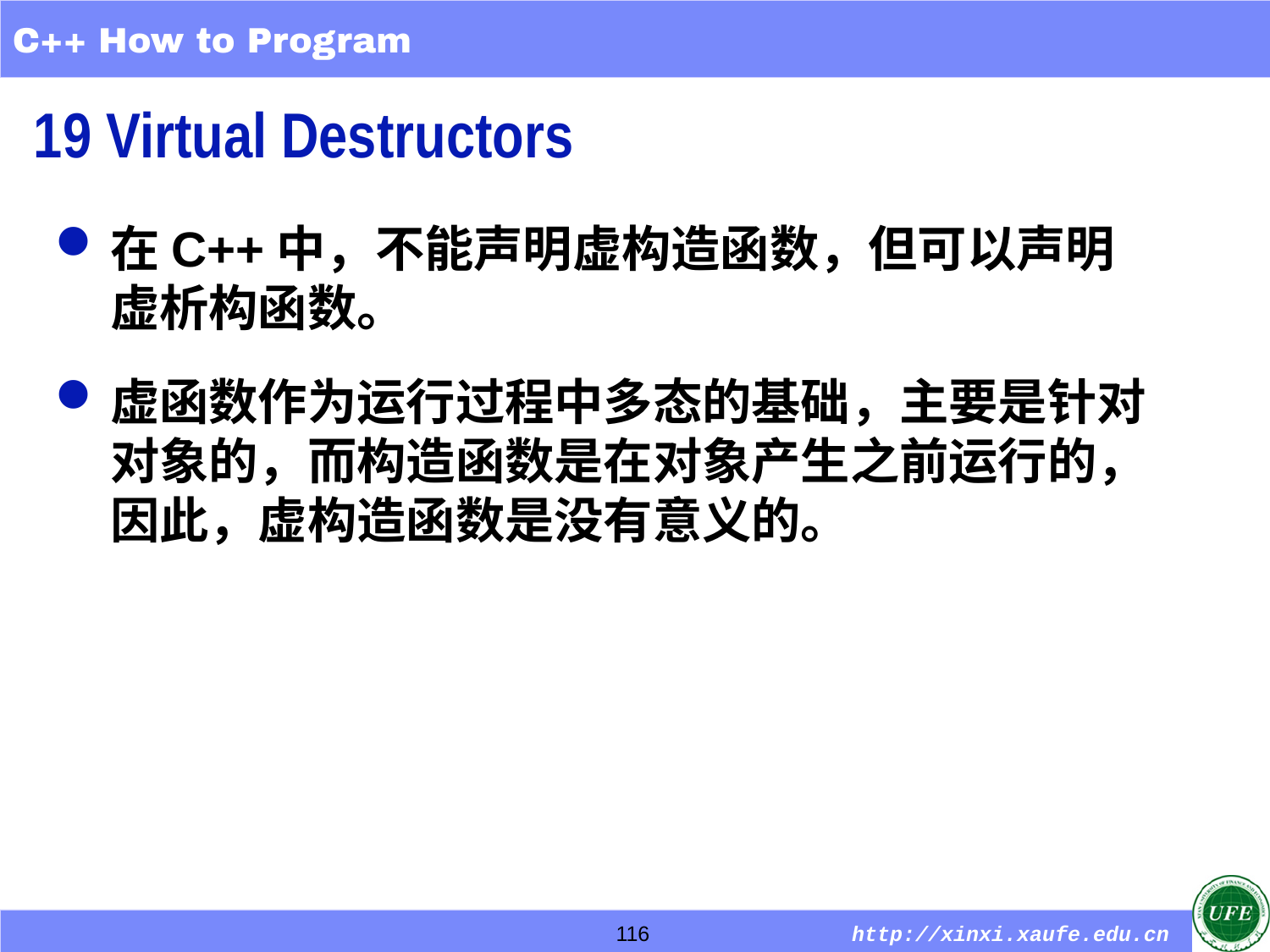

19 Virtual Destructors
在C++中，不能声明虚构造函数，但可以声明虚析构函数。
虚函数作为运行过程中多态的基础，主要是针对对象的，而构造函数是在对象产生之前运行的，因此，虚构造函数是没有意义的。
116